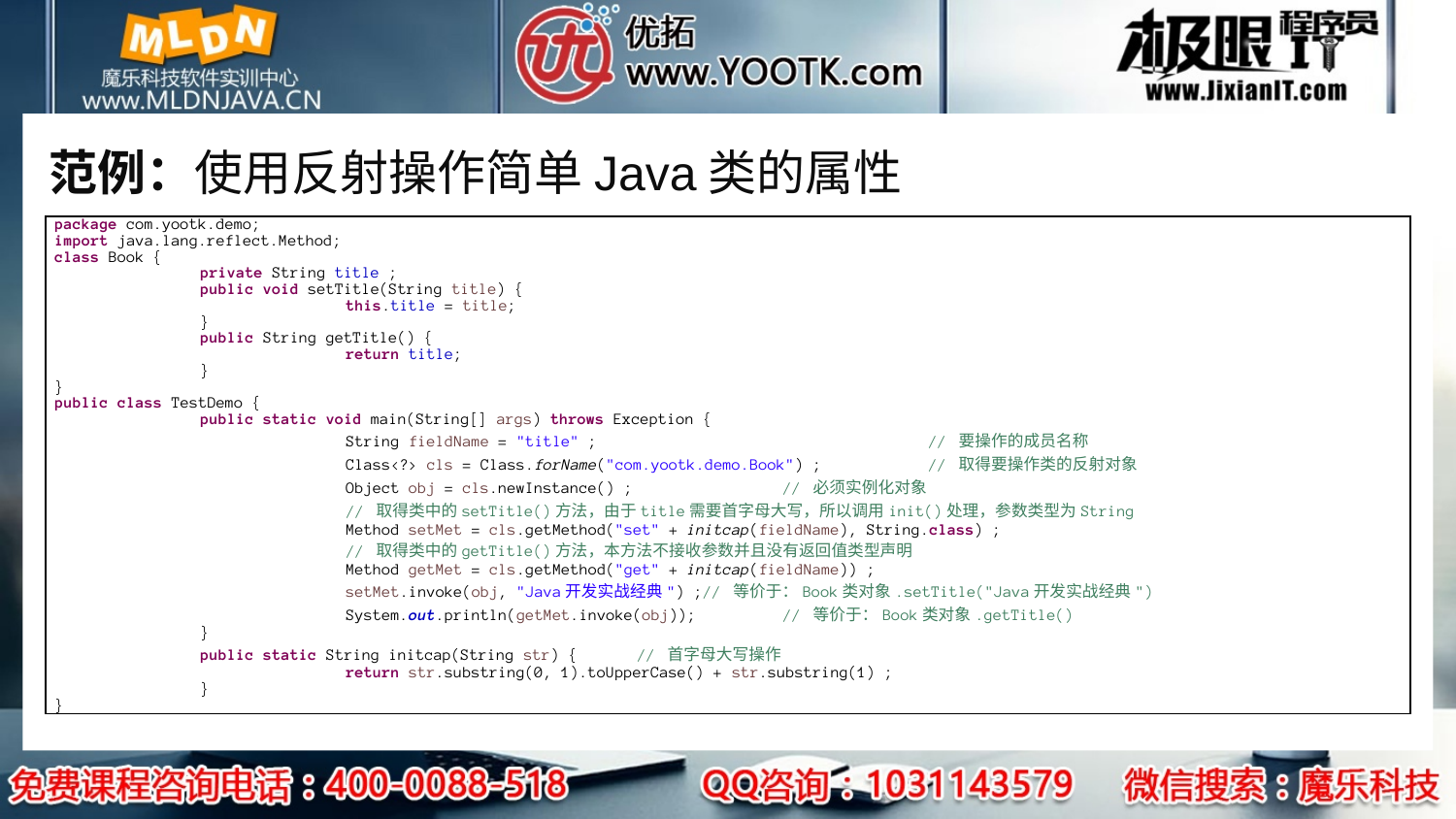

# 范例：使用反射操作简单Java类的属性
| package com.yootk.demo; import java.lang.reflect.Method; class Book { private String title ; public void setTitle(String title) { this.title = title; } public String getTitle() { return title; } } public class TestDemo { public static void main(String[] args) throws Exception { String fieldName = "title" ; // 要操作的成员名称 Class<?> cls = Class.forName("com.yootk.demo.Book") ; // 取得要操作类的反射对象 Object obj = cls.newInstance() ; // 必须实例化对象 // 取得类中的setTitle()方法，由于title需要首字母大写，所以调用init()处理，参数类型为String Method setMet = cls.getMethod("set" + initcap(fieldName), String.class) ; // 取得类中的getTitle()方法，本方法不接收参数并且没有返回值类型声明 Method getMet = cls.getMethod("get" + initcap(fieldName)) ; setMet.invoke(obj, "Java开发实战经典") ;// 等价于：Book类对象.setTitle("Java开发实战经典") System.out.println(getMet.invoke(obj)); // 等价于：Book类对象.getTitle() } public static String initcap(String str) { // 首字母大写操作 return str.substring(0, 1).toUpperCase() + str.substring(1) ; } } |
| --- |